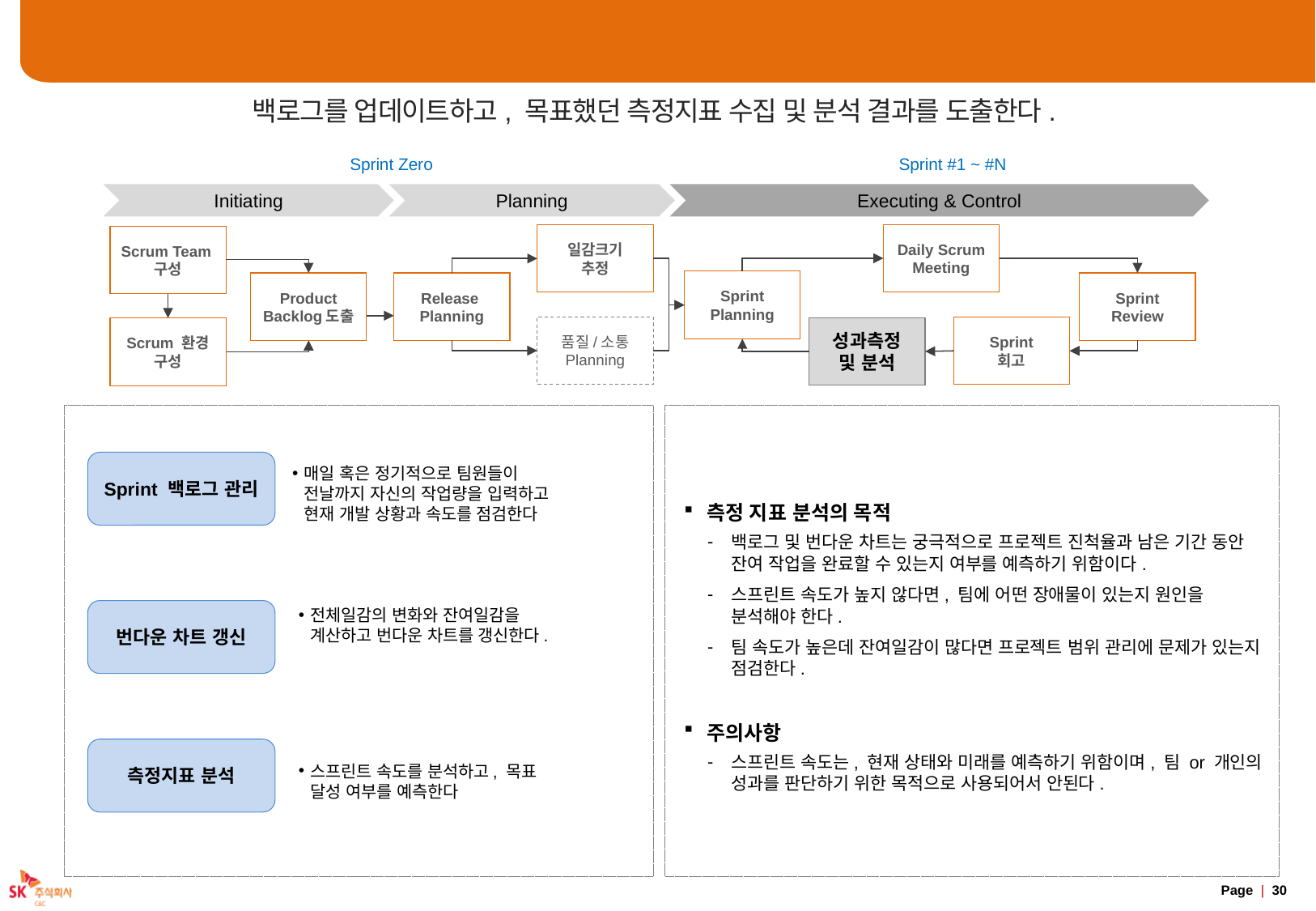

# Agile Delivery Process – 성과측정 및 분석
백로그를 업데이트하고, 목표했던 측정지표 수집 및 분석 결과를 도출한다.
Sprint Zero
Sprint #1 ~ #N
Initiating
Planning
Executing & Control
Daily Scrum
Meeting
일감크기
추정
Scrum Team구성
Sprint
Planning
Product
Backlog도출
Release
Planning
Sprint
Review
품질/소통
Planning
Sprint
회고
성과측정
및 분석
Scrum 환경
구성

측정 지표 분석의 목적
백로그 및 번다운 차트는 궁극적으로 프로젝트 진척율과 남은 기간 동안 잔여 작업을 완료할 수 있는지 여부를 예측하기 위함이다.
스프린트 속도가 높지 않다면, 팀에 어떤 장애물이 있는지 원인을 분석해야 한다.
팀 속도가 높은데 잔여일감이 많다면 프로젝트 범위 관리에 문제가 있는지 점검한다.

주의사항
스프린트 속도는, 현재 상태와 미래를 예측하기 위함이며, 팀 or 개인의 성과를 판단하기 위한 목적으로 사용되어서 안된다.

Sprint 백로그 관리
매일 혹은 정기적으로 팀원들이 전날까지 자신의 작업량을 입력하고 현재 개발 상황과 속도를 점검한다
전체일감의 변화와 잔여일감을 계산하고 번다운 차트를 갱신한다.
번다운 차트 갱신
측정지표 분석
스프린트 속도를 분석하고, 목표 달성 여부를 예측한다